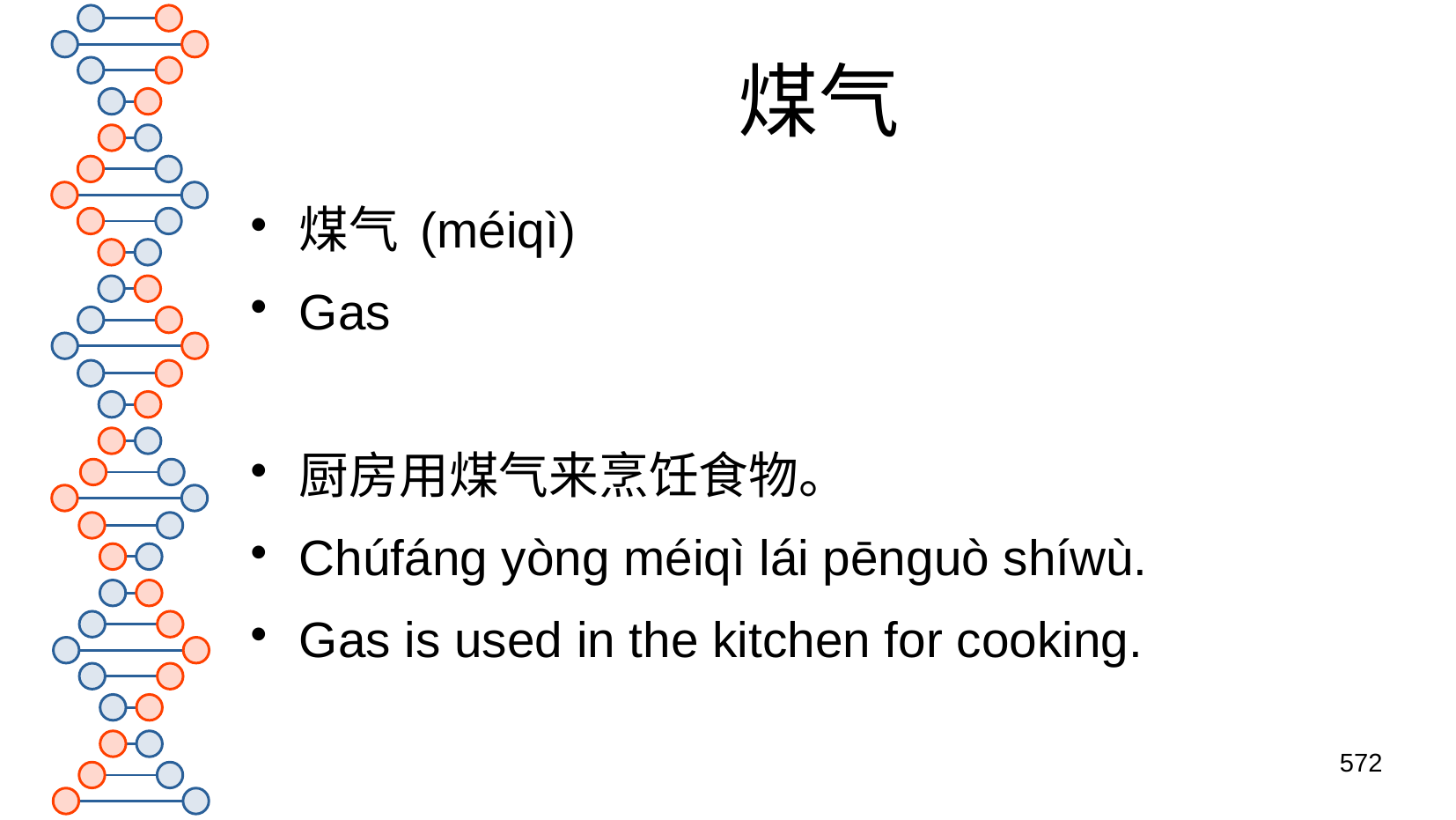

# 煤气
煤气 (méiqì)
Gas

厨房用煤气来烹饪食物。
Chúfáng yòng méiqì lái pēnguò shíwù.
Gas is used in the kitchen for cooking.
572